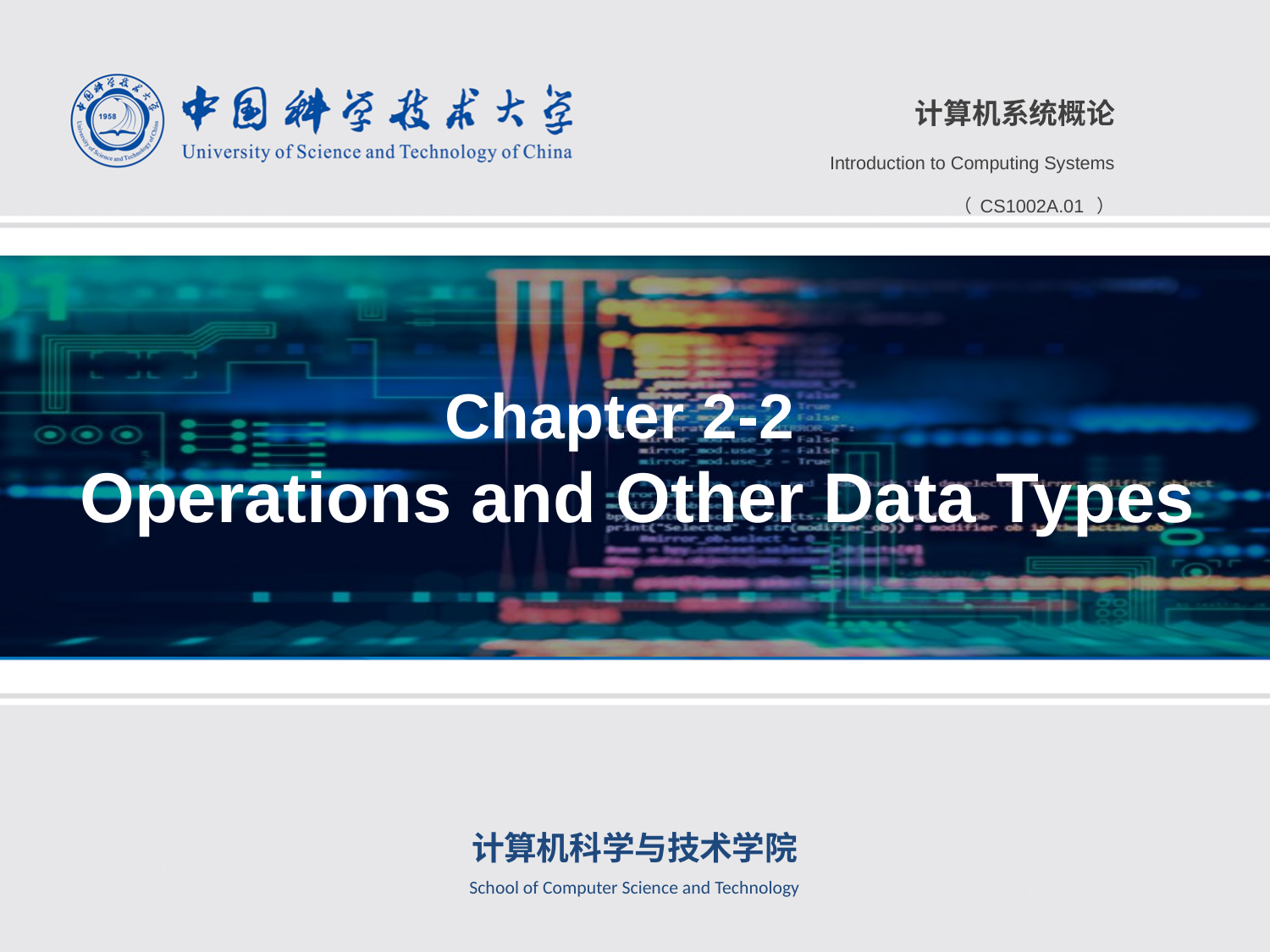

计算机系统概论
Introduction to Computing Systems
（CS1002A.01 ）
Chapter 2-2
Operations and Other Data Types

计算机科学与技术学院
School of Computer Science and Technology